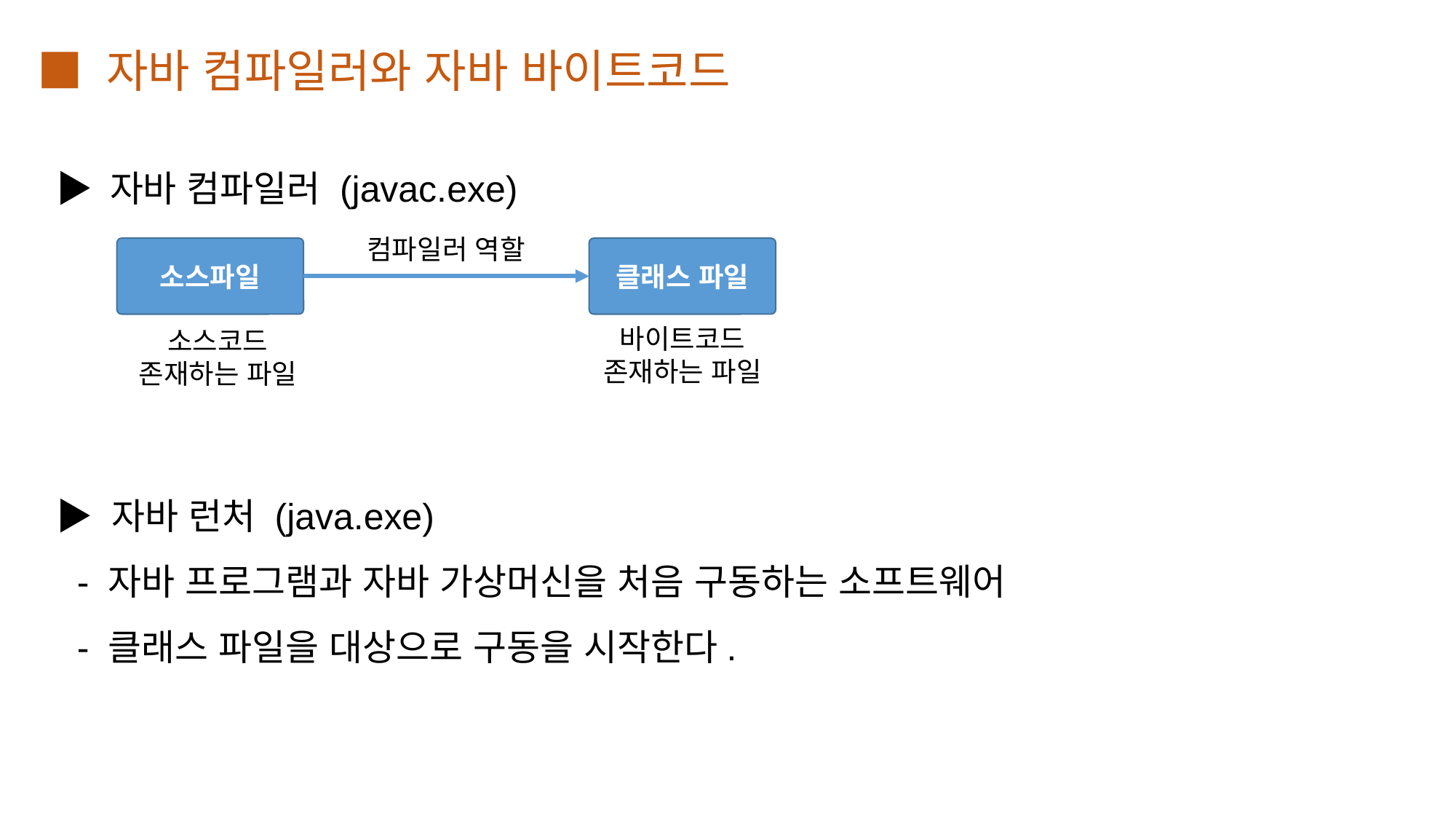

■ 자바 컴파일러와 자바 바이트코드
▶ 자바 컴파일러 (javac.exe)

▶ 자바 런처 (java.exe)
  - 자바 프로그램과 자바 가상머신을 처음 구동하는 소프트웨어
  - 클래스 파일을 대상으로 구동을 시작한다.
컴파일러 역할
소스파일
클래스 파일
바이트코드
존재하는 파일
소스코드 존재하는 파일